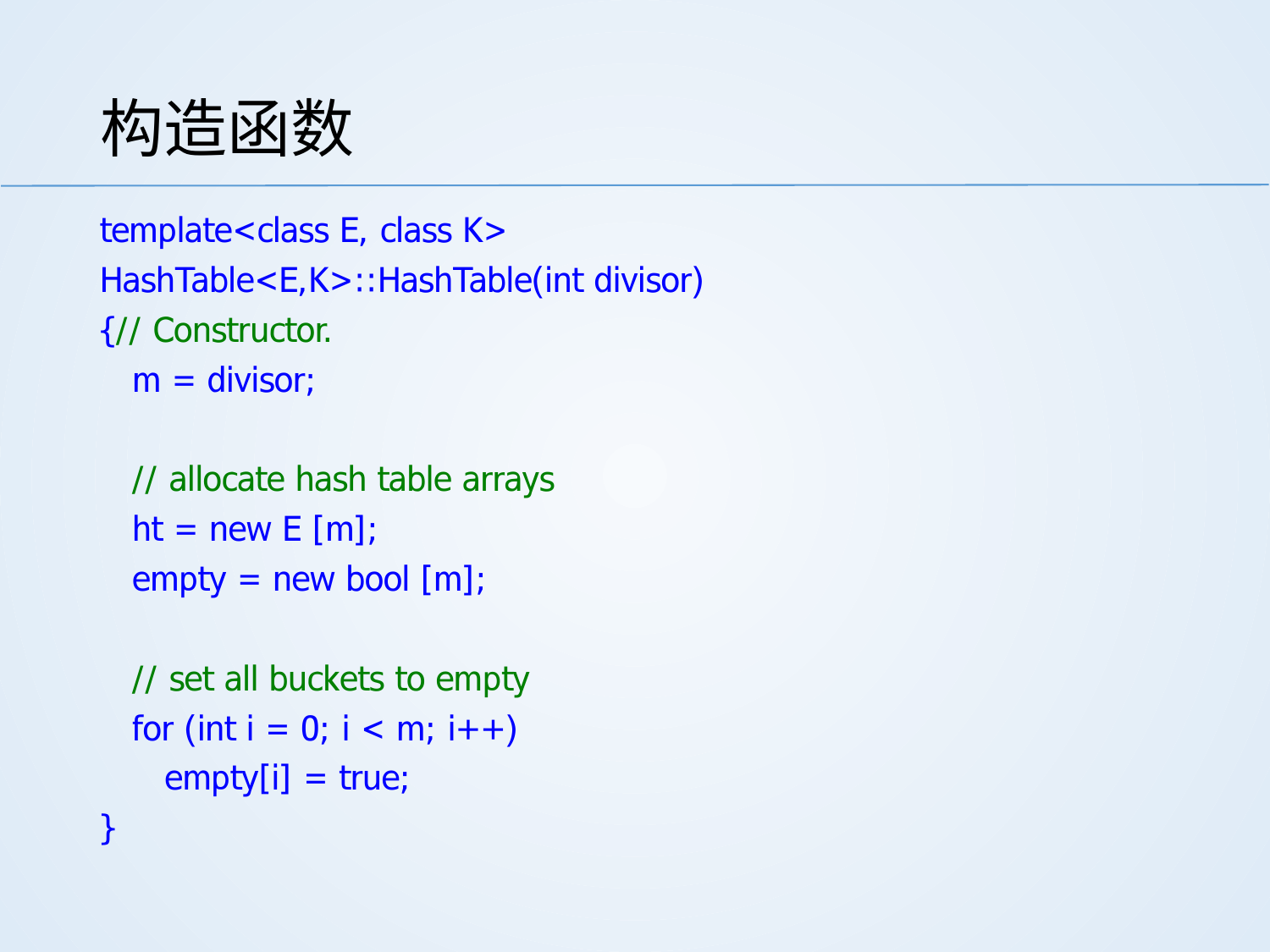

# 构造函数
template<class E, class K>
HashTable<E,K>::HashTable(int divisor)
{// Constructor.
   m = divisor;

   // allocate hash table arrays
   ht = new E [m];
   empty = new bool [m];

   // set all buckets to empty
   for (int i = 0; i < m; i++)
      empty[i] = true;
}